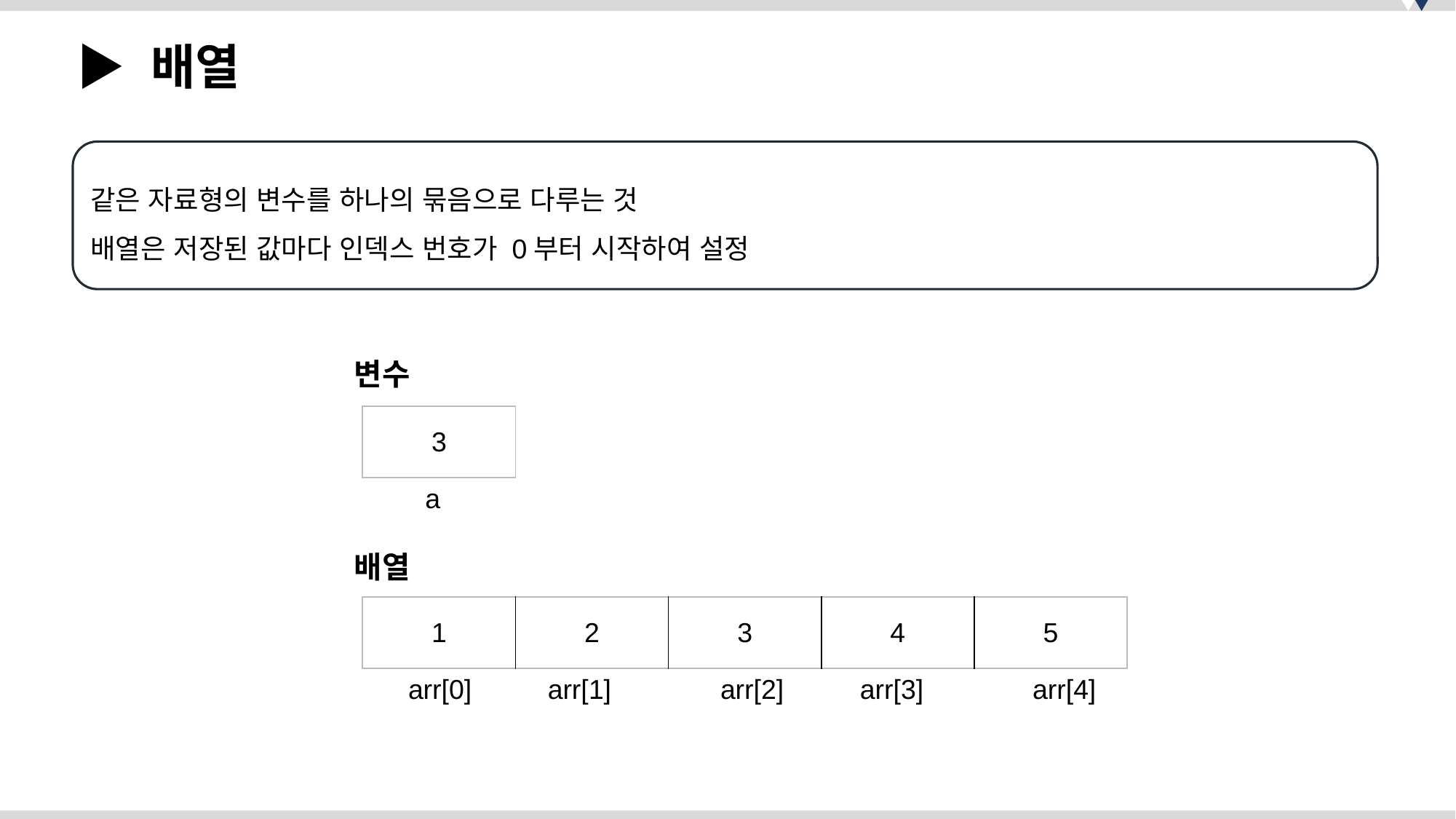

▶ 배열
같은 자료형의 변수를 하나의 묶음으로 다루는 것
배열은 저장된 값마다 인덱스 번호가 0부터 시작하여 설정
변수
배열
    arr[0]	        arr[1]	  arr[2]	      arr[3]	arr[4]
| 3 |
| --- |
      a
| 1 | 2 | 3 | 4 | 5 |
| --- | --- | --- | --- | --- |